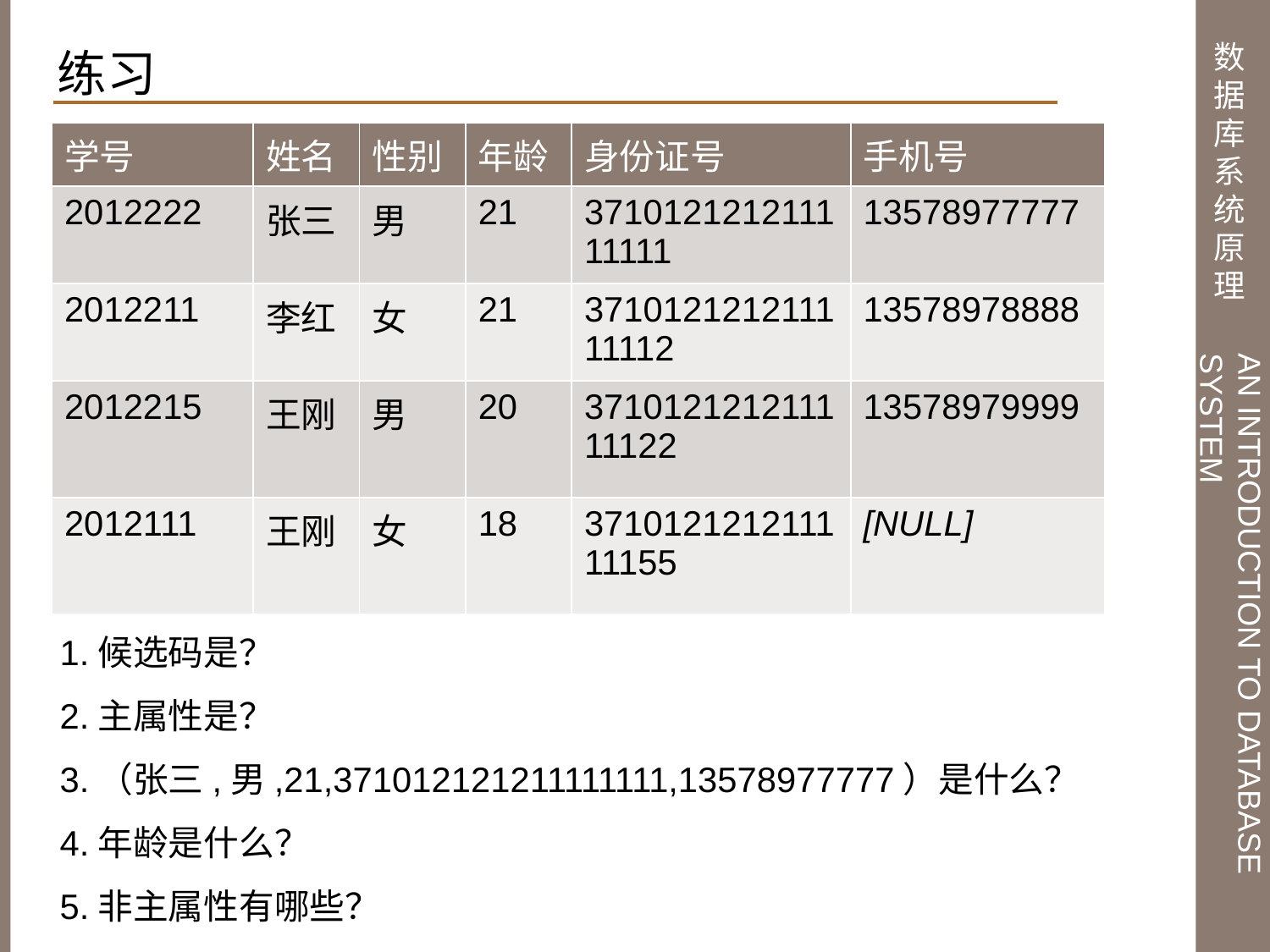

练习
| 学号 | 姓名 | 性别 | 年龄 | 身份证号 | 手机号 |
| --- | --- | --- | --- | --- | --- |
| 2012222 | 张三 | 男 | 21 | 371012121211111111 | 13578977777 |
| 2012211 | 李红 | 女 | 21 | 371012121211111112 | 13578978888 |
| 2012215 | 王刚 | 男 | 20 | 371012121211111122 | 13578979999 |
| 2012111 | 王刚 | 女 | 18 | 371012121211111155 | [NULL] |
1.候选码是？
2.主属性是？
3.（张三,男,21,371012121211111111,13578977777）是什么？
4.年龄是什么？
5.非主属性有哪些？